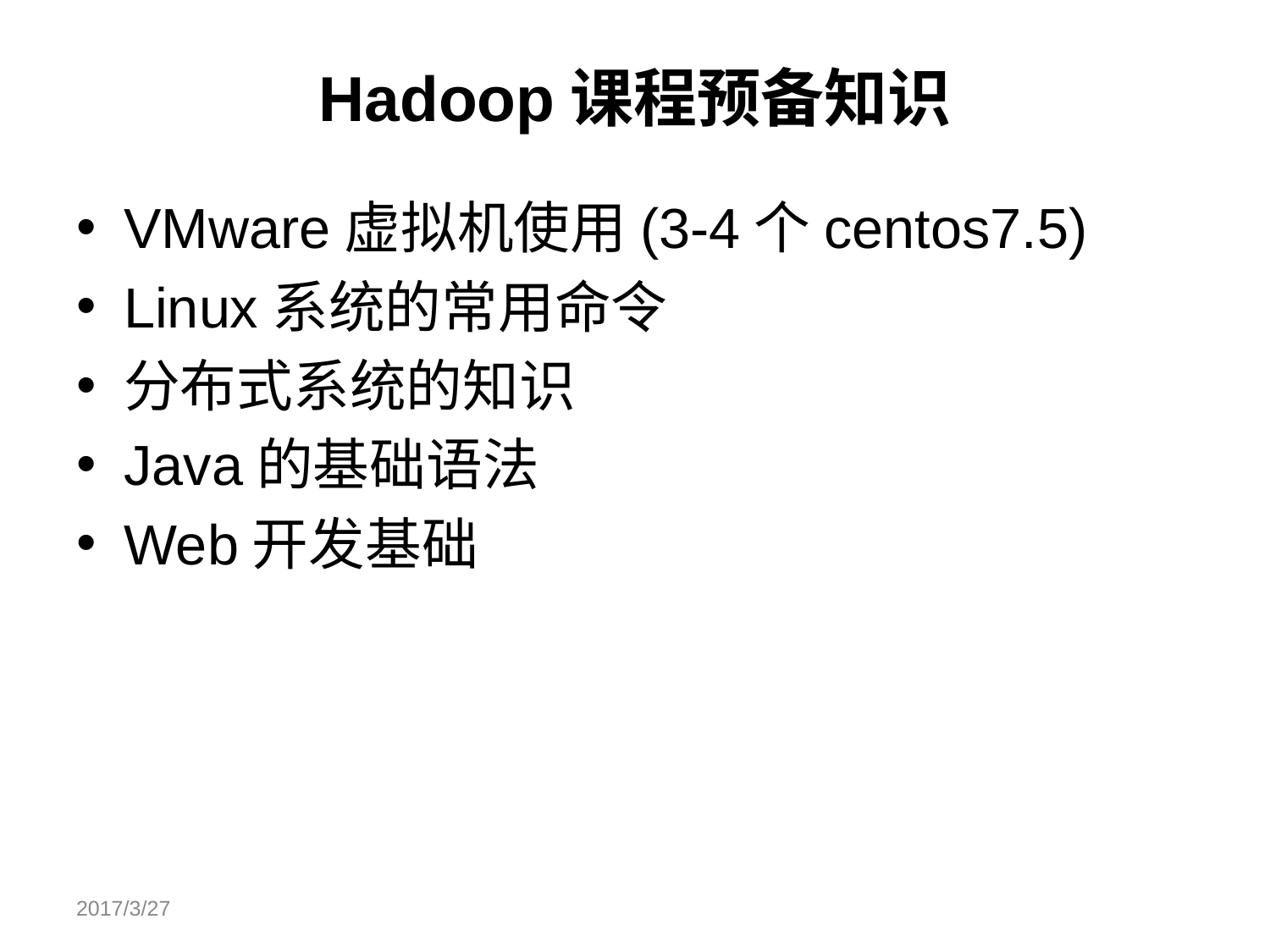

# Hadoop课程预备知识
VMware虚拟机使用(3-4个centos7.5)
Linux系统的常用命令
分布式系统的知识
Java的基础语法
Web开发基础
2017/3/27